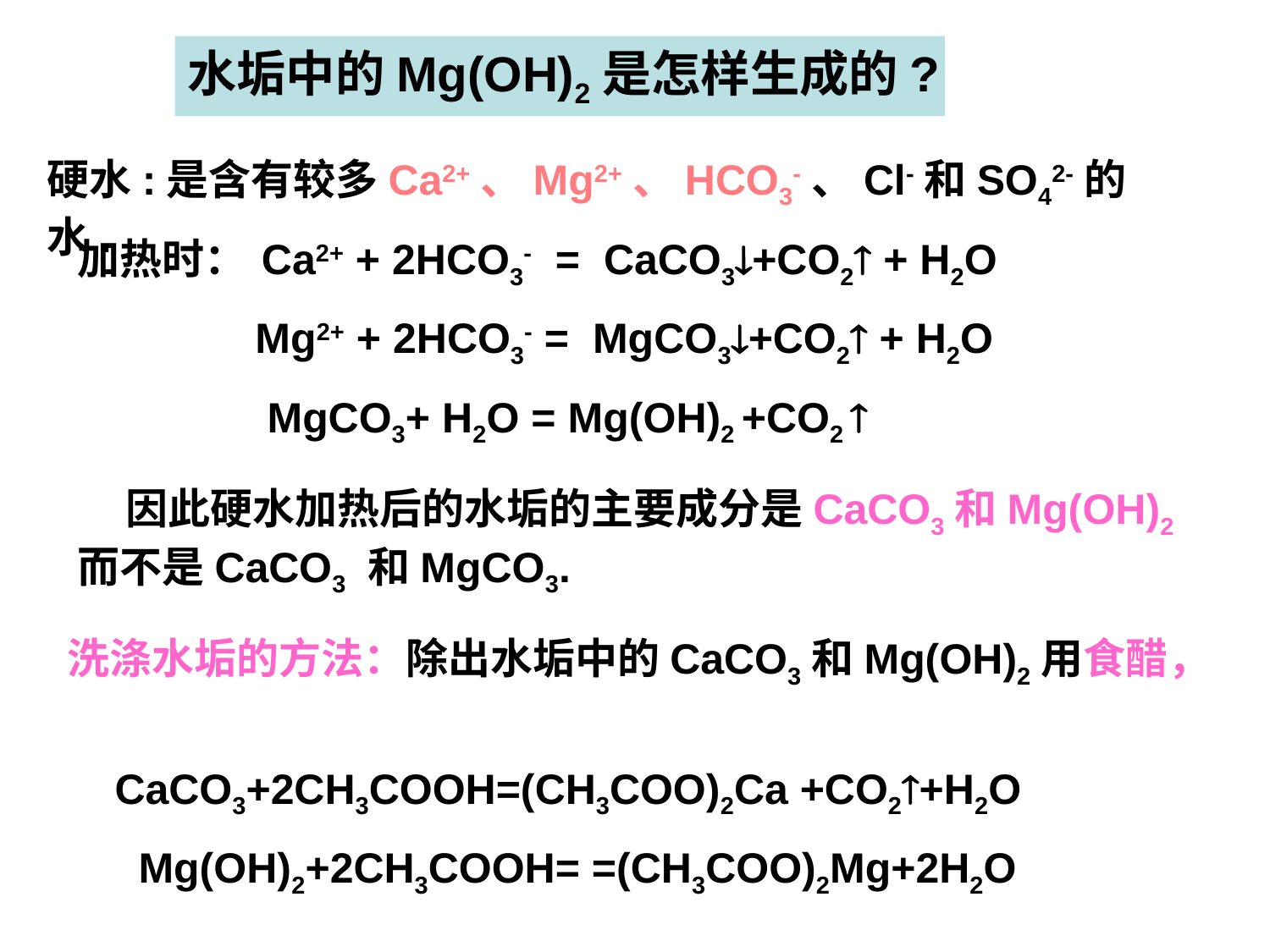

水垢中的Mg(OH)2是怎样生成的?
硬水:是含有较多Ca2+、Mg2+、HCO3-、Cl-和SO42-的水.
加热时： Ca2+ + 2HCO3-  =  CaCO3↓+CO2↑ + H2O
               Mg2+ + 2HCO3- =  MgCO3↓+CO2↑ + H2O
                MgCO3+ H2O = Mg(OH)2 +CO2 ↑
    因此硬水加热后的水垢的主要成分是CaCO3和Mg(OH)2而不是CaCO3 和MgCO3.
洗涤水垢的方法：除出水垢中的CaCO3和Mg(OH)2用食醋，
    CaCO3+2CH3COOH=(CH3COO)2Ca +CO2↑+H2O
      Mg(OH)2+2CH3COOH= =(CH3COO)2Mg+2H2O